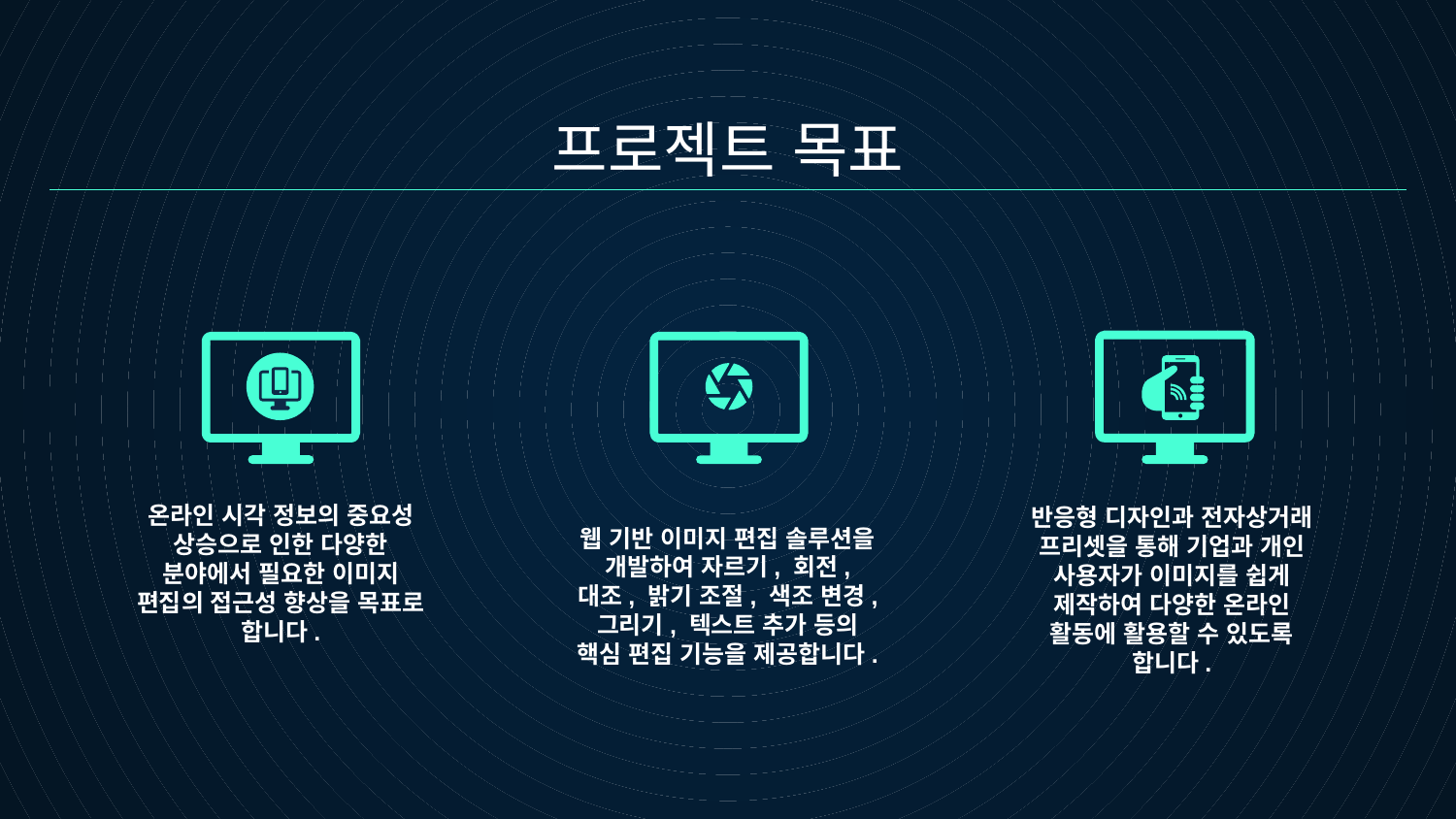

프로젝트 목표

# 온라인 시각 정보의 중요성 상승으로 인한 다양한 분야에서 필요한 이미지 편집의 접근성 향상을 목표로 합니다.
웹 기반 이미지 편집 솔루션을 개발하여 자르기, 회전, 대조, 밝기 조절, 색조 변경, 그리기, 텍스트 추가 등의 핵심 편집 기능을 제공합니다.
반응형 디자인과 전자상거래 프리셋을 통해 기업과 개인 사용자가 이미지를 쉽게 제작하여 다양한 온라인 활동에 활용할 수 있도록 합니다.